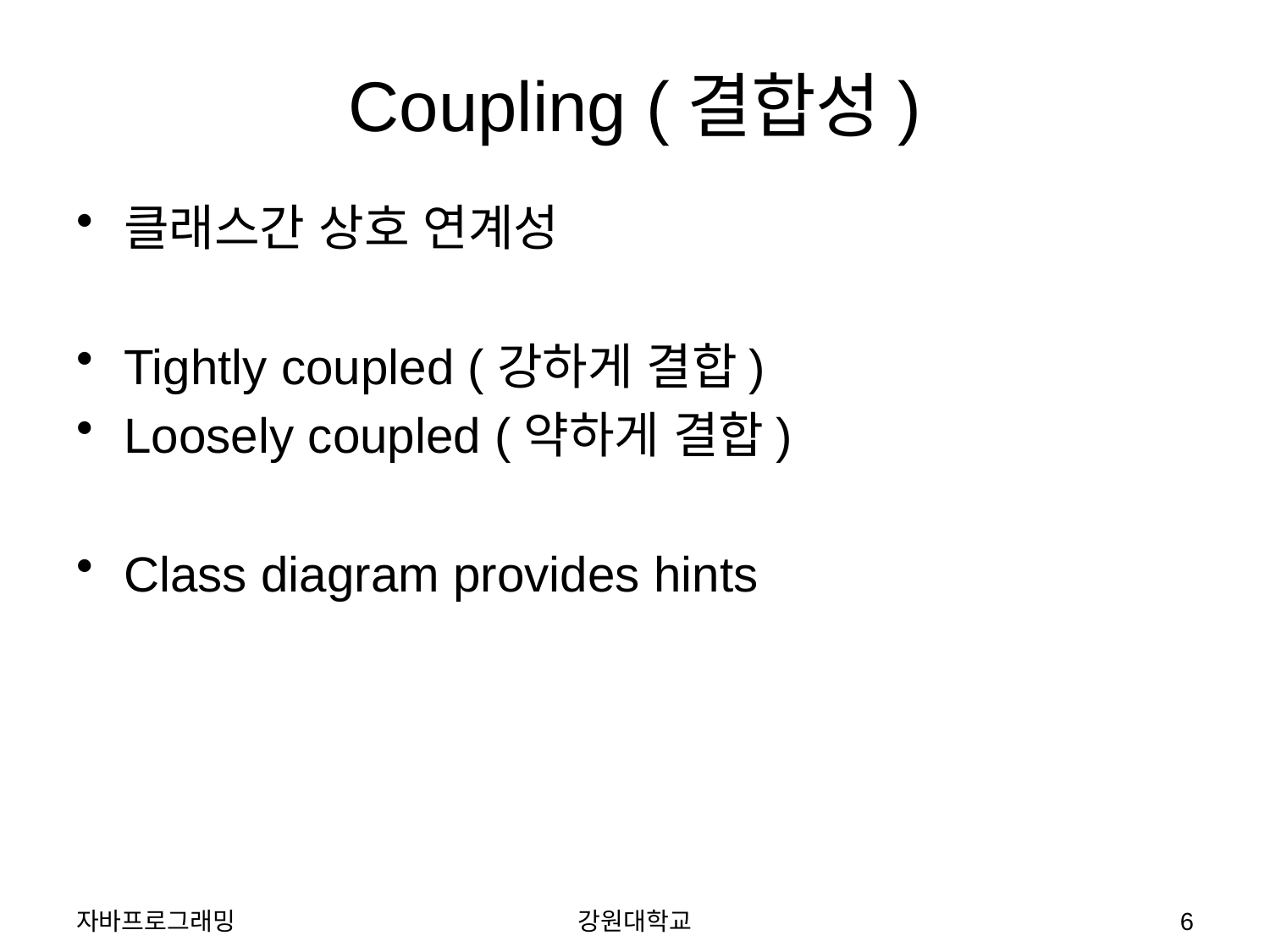

# Coupling (결합성)
클래스간 상호 연계성

Tightly coupled (강하게 결합)
Loosely coupled (약하게 결합)

Class diagram provides hints
자바프로그래밍
강원대학교
6